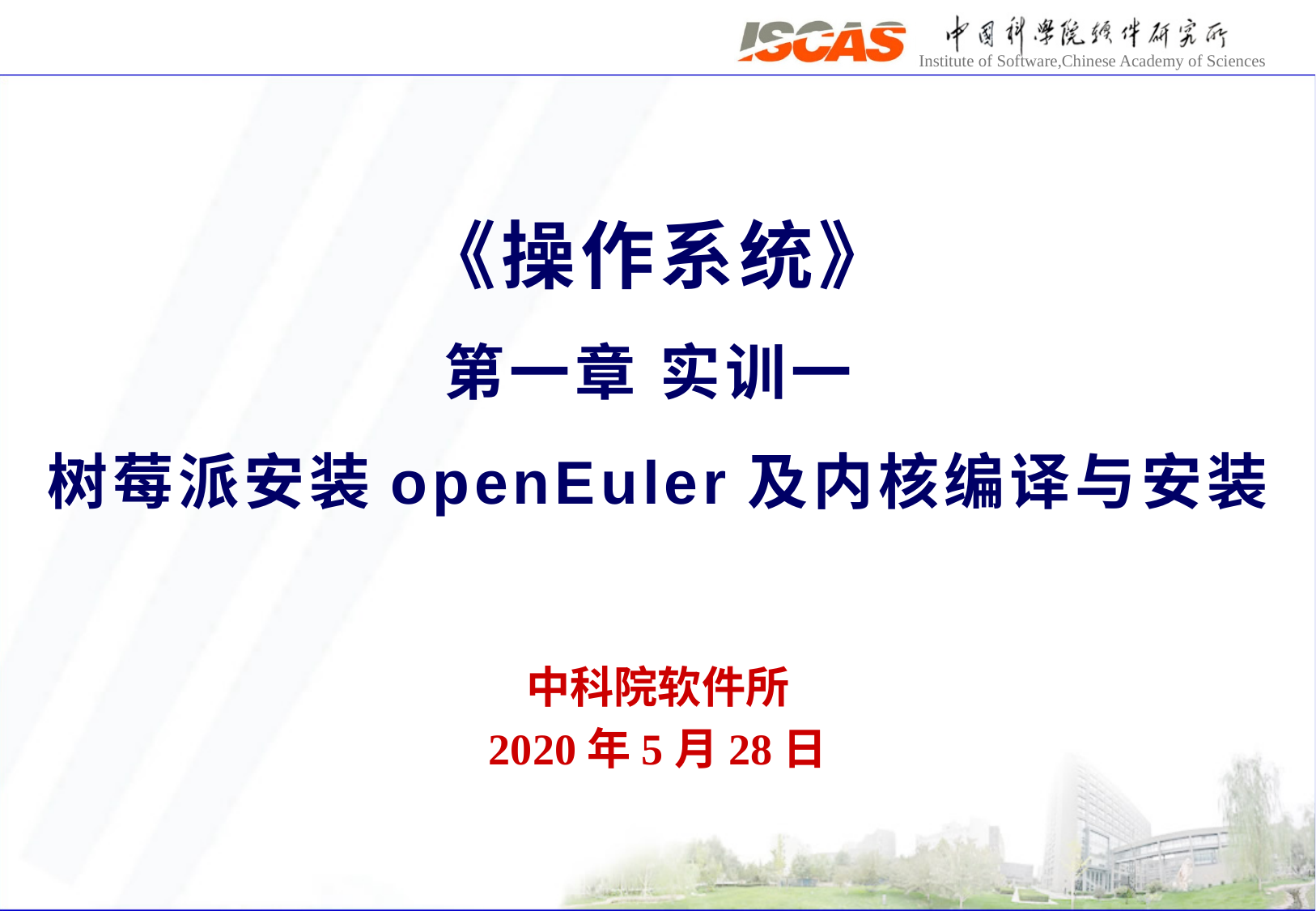

《操作系统》
第一章 实训一
树莓派安装openEuler及内核编译与安装
中科院软件所
2020年5月28日